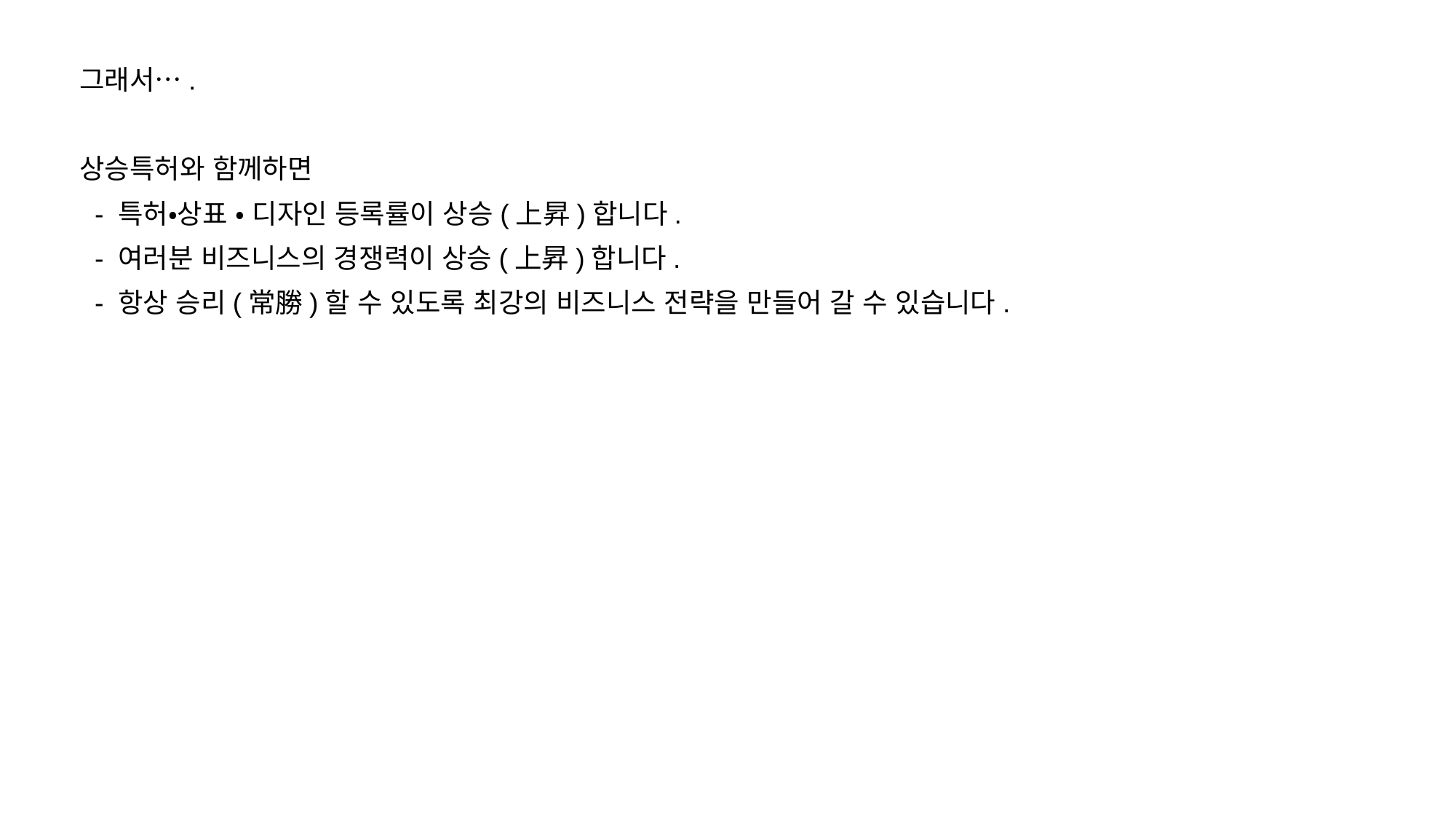

그래서….

상승특허와 함께하면
  - 특허•상표 • 디자인 등록률이 상승(上昇)합니다.
  - 여러분 비즈니스의 경쟁력이 상승(上昇)합니다.
  - 항상 승리(常勝)할 수 있도록 최강의 비즈니스 전략을 만들어 갈 수 있습니다.